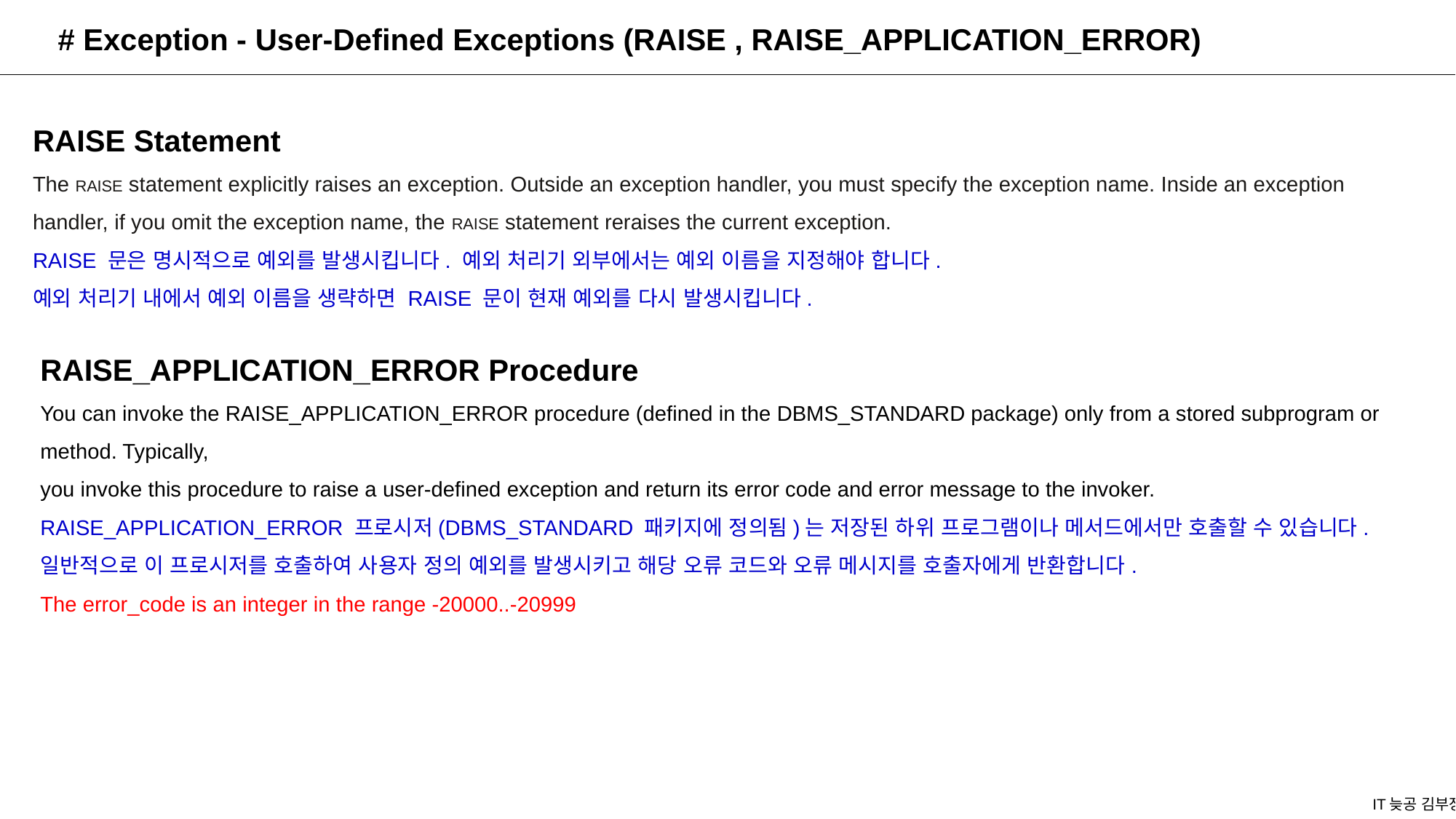

# Exception - User-Defined Exceptions (RAISE , RAISE_APPLICATION_ERROR)
RAISE Statement
The RAISE statement explicitly raises an exception. Outside an exception handler, you must specify the exception name. Inside an exception handler, if you omit the exception name, the RAISE statement reraises the current exception.
RAISE 문은 명시적으로 예외를 발생시킵니다. 예외 처리기 외부에서는 예외 이름을 지정해야 합니다.
예외 처리기 내에서 예외 이름을 생략하면 RAISE 문이 현재 예외를 다시 발생시킵니다.
RAISE_APPLICATION_ERROR Procedure
You can invoke the RAISE_APPLICATION_ERROR procedure (defined in the DBMS_STANDARD package) only from a stored subprogram or method. Typically,
you invoke this procedure to raise a user-defined exception and return its error code and error message to the invoker.
RAISE_APPLICATION_ERROR 프로시저(DBMS_STANDARD 패키지에 정의됨)는 저장된 하위 프로그램이나 메서드에서만 호출할 수 있습니다. 일반적으로 이 프로시저를 호출하여 사용자 정의 예외를 발생시키고 해당 오류 코드와 오류 메시지를 호출자에게 반환합니다.
The error_code is an integer in the range -20000..-20999
IT늦공 김부장